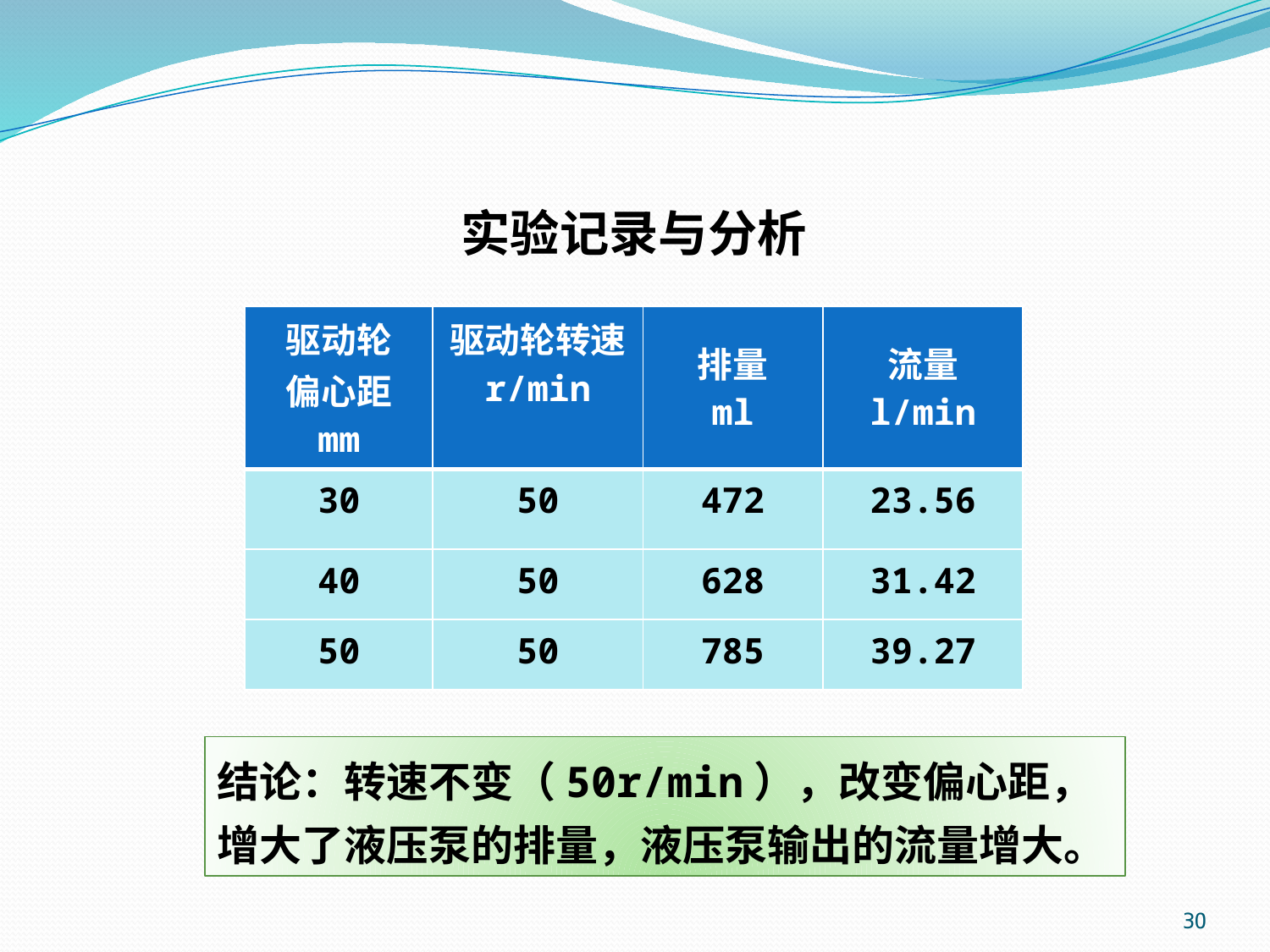

实验记录与分析
| 驱动轮 偏心距 mm | 驱动轮转速 r/min | 排量 ml | 流量 l/min |
| --- | --- | --- | --- |
| 30 | 50 | 472 | 23.56 |
| 40 | 50 | 628 | 31.42 |
| 50 | 50 | 785 | 39.27 |
结论：转速不变（50r/min），改变偏心距，增大了液压泵的排量，液压泵输出的流量增大。
30